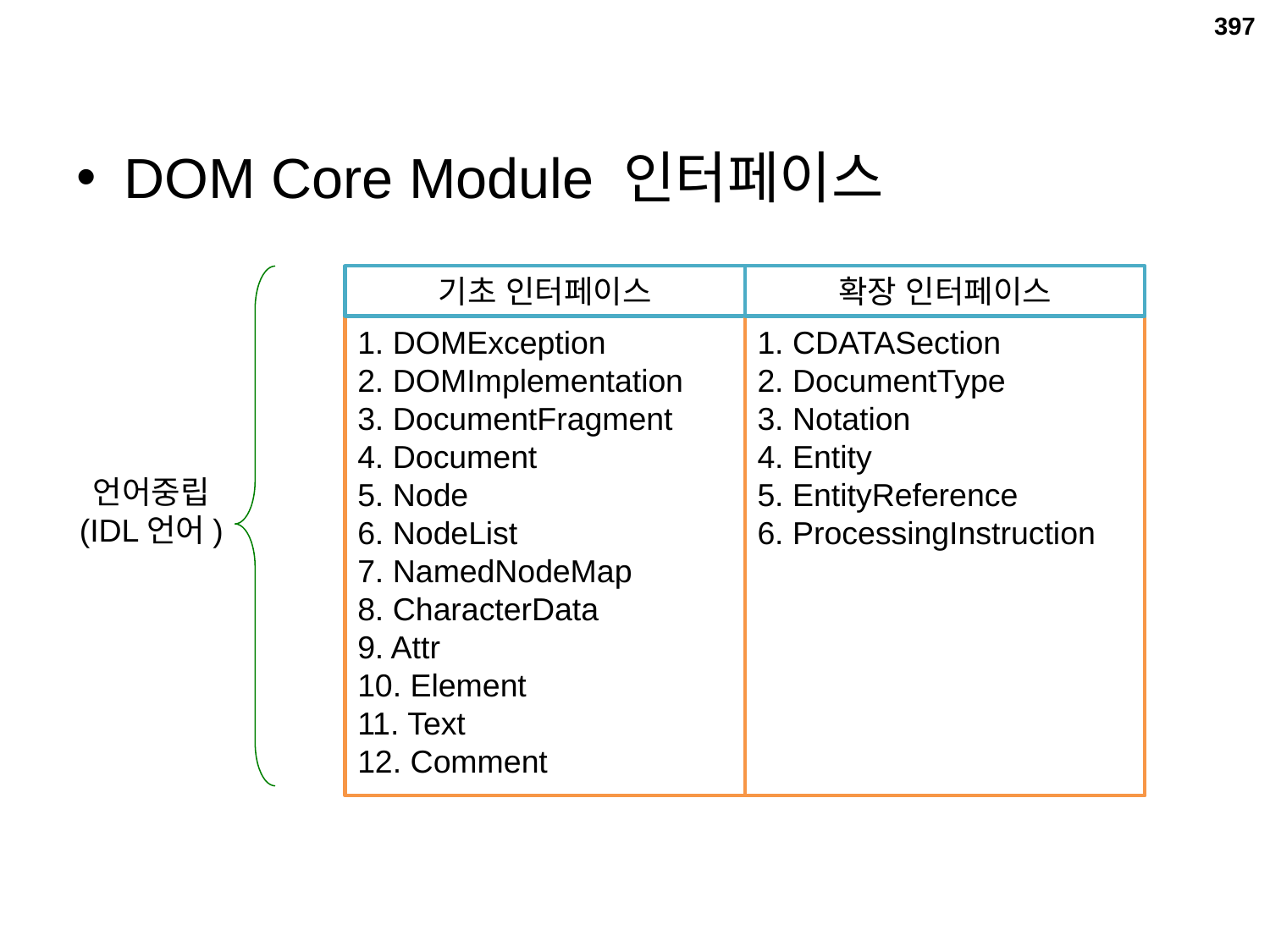

397
DOM Core Module 인터페이스

기초 인터페이스
확장 인터페이스
1. DOMException
2. DOMImplementation
3. DocumentFragment
4. Document
5. Node
6. NodeList
7. NamedNodeMap
8. CharacterData
9. Attr
10. Element
11. Text
12. Comment
1. CDATASection
2. DocumentType
3. Notation
4. Entity
5. EntityReference
6. ProcessingInstruction
언어중립
(IDL언어)